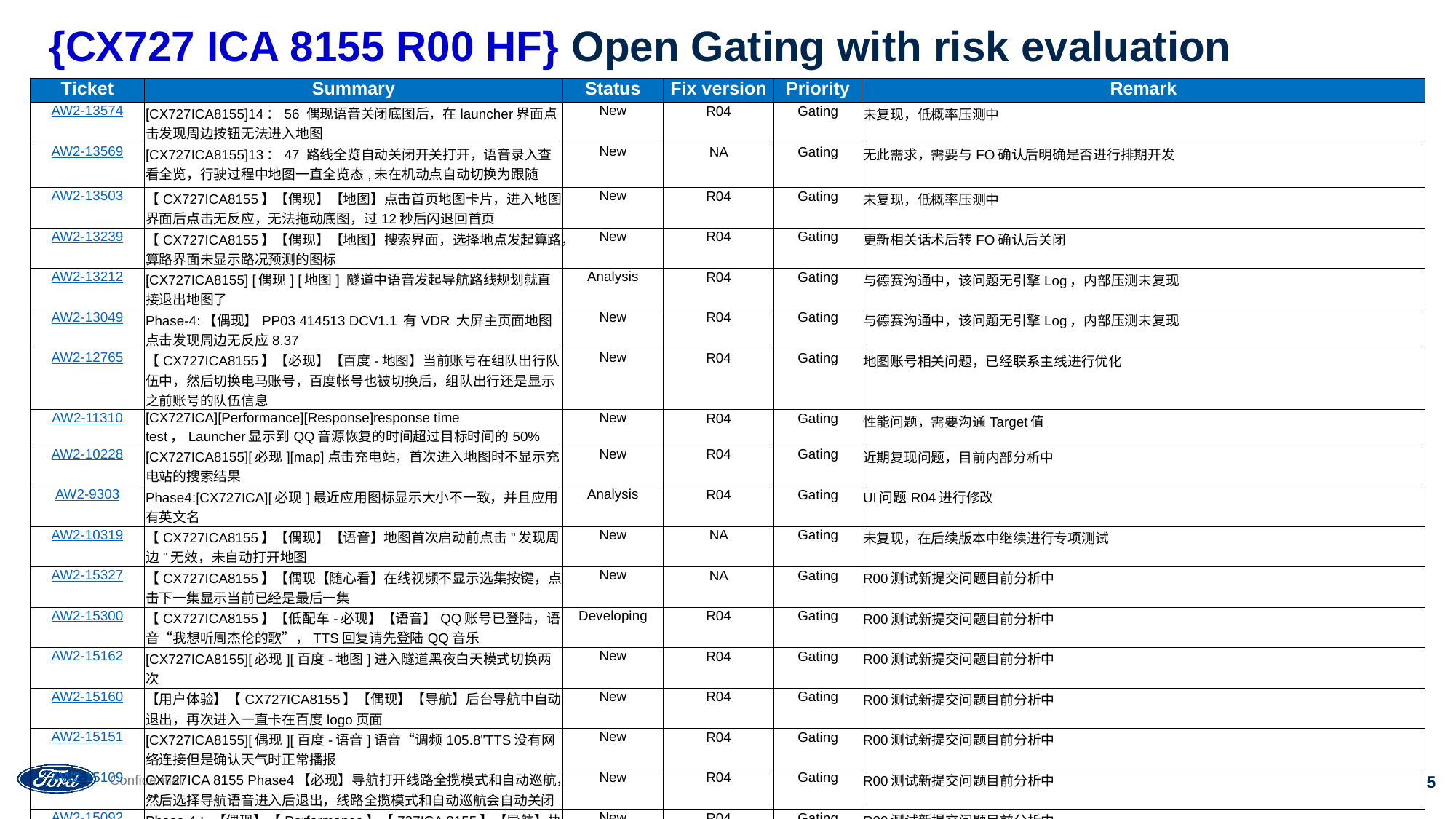

# {CX727 ICA 8155 R00 HF} Open Gating with risk evaluation
| Ticket | Summary | Status | Fix version | Priority | Remark |
| --- | --- | --- | --- | --- | --- |
| AW2-13574 | [CX727ICA8155]14：56 偶现语音关闭底图后，在launcher界面点击发现周边按钮无法进入地图 | New | R04 | Gating | 未复现，低概率压测中 |
| AW2-13569 | [CX727ICA8155]13：47 路线全览自动关闭开关打开，语音录入查看全览，行驶过程中地图一直全览态,未在机动点自动切换为跟随 | New | NA | Gating | 无此需求，需要与FO确认后明确是否进行排期开发 |
| AW2-13503 | 【CX727ICA8155】【偶现】【地图】点击首页地图卡片，进入地图界面后点击无反应，无法拖动底图，过12秒后闪退回首页 | New | R04 | Gating | 未复现，低概率压测中 |
| AW2-13239 | 【CX727ICA8155】【偶现】【地图】搜索界面，选择地点发起算路，算路界面未显示路况预测的图标 | New | R04 | Gating | 更新相关话术后转FO确认后关闭 |
| AW2-13212 | [CX727ICA8155] [偶现] [地图] 隧道中语音发起导航路线规划就直接退出地图了 | Analysis | R04 | Gating | 与德赛沟通中，该问题无引擎Log，内部压测未复现 |
| AW2-13049 | Phase-4:【偶现】PP03 414513 DCV1.1 有VDR 大屏主页面地图点击发现周边无反应8.37 | New | R04 | Gating | 与德赛沟通中，该问题无引擎Log，内部压测未复现 |
| AW2-12765 | 【CX727ICA8155】【必现】【百度-地图】当前账号在组队出行队伍中，然后切换电马账号，百度帐号也被切换后，组队出行还是显示之前账号的队伍信息 | New | R04 | Gating | 地图账号相关问题，已经联系主线进行优化 |
| AW2-11310 | [CX727ICA][Performance][Response]response time test，Launcher显示到QQ音源恢复的时间超过目标时间的50% | New | R04 | Gating | 性能问题，需要沟通Target值 |
| AW2-10228 | [CX727ICA8155][必现][map]点击充电站，首次进入地图时不显示充电站的搜索结果 | New | R04 | Gating | 近期复现问题，目前内部分析中 |
| AW2-9303 | Phase4:[CX727ICA][必现]最近应用图标显示大小不一致，并且应用有英文名 | Analysis | R04 | Gating | UI问题R04进行修改 |
| AW2-10319 | 【CX727ICA8155】【偶现】【语音】地图首次启动前点击"发现周边"无效，未自动打开地图 | New | NA | Gating | 未复现，在后续版本中继续进行专项测试 |
| AW2-15327 | 【CX727ICA8155】【偶现【随心看】在线视频不显示选集按键，点击下一集显示当前已经是最后一集 | New | NA | Gating | R00测试新提交问题目前分析中 |
| AW2-15300 | 【CX727ICA8155】【低配车-必现】【语音】QQ账号已登陆，语音“我想听周杰伦的歌”，TTS回复请先登陆QQ音乐 | Developing | R04 | Gating | R00测试新提交问题目前分析中 |
| AW2-15162 | [CX727ICA8155][必现][百度-地图]进入隧道黑夜白天模式切换两次 | New | R04 | Gating | R00测试新提交问题目前分析中 |
| AW2-15160 | 【用户体验】【CX727ICA8155】【偶现】【导航】后台导航中自动退出，再次进入一直卡在百度logo页面 | New | R04 | Gating | R00测试新提交问题目前分析中 |
| AW2-15151 | [CX727ICA8155][偶现][百度-语音]语音“调频105.8”TTS没有网络连接但是确认天气时正常播报 | New | R04 | Gating | R00测试新提交问题目前分析中 |
| AW2-15109 | CX727ICA 8155 Phase4【必现】导航打开线路全揽模式和自动巡航，然后选择导航语音进入后退出，线路全揽模式和自动巡航会自动关闭 | New | R04 | Gating | R00测试新提交问题目前分析中 |
| AW2-15092 | Phase 4：【偶现】【Performance】【727ICA 8155】【导航】执行reboot操作，launcher起来后1s内打开导航，导航闪退 | New | R04 | Gating | R00测试新提交问题目前分析中 |